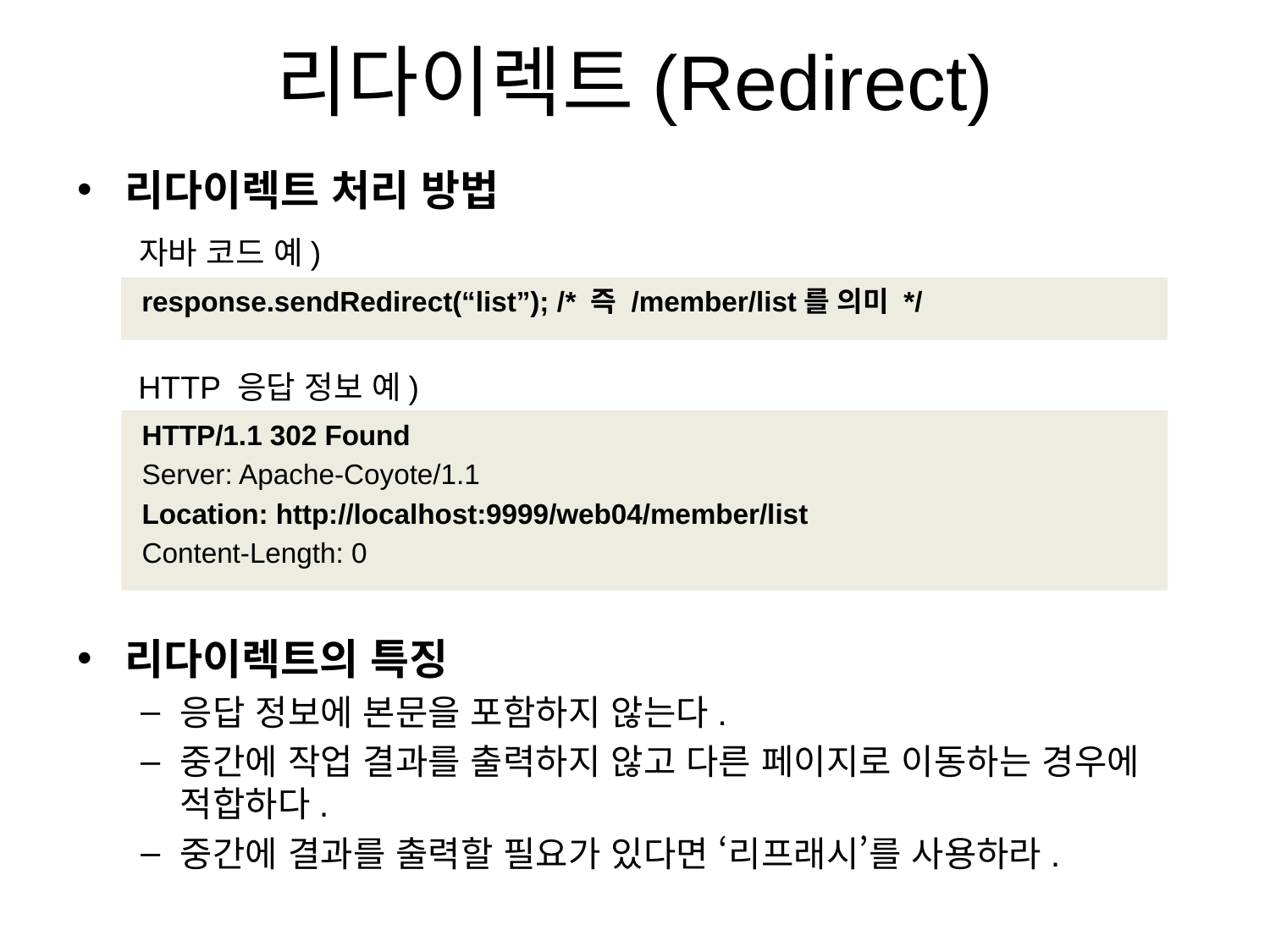

# 리다이렉트(Redirect)
리다이렉트 처리 방법
자바 코드 예)
response.sendRedirect(“list”); /* 즉 /member/list를 의미 */
HTTP 응답 정보 예)
HTTP/1.1 302 Found
Server: Apache-Coyote/1.1
Location: http://localhost:9999/web04/member/list
Content-Length: 0

리다이렉트의 특징
응답 정보에 본문을 포함하지 않는다.
중간에 작업 결과를 출력하지 않고 다른 페이지로 이동하는 경우에 적합하다.
중간에 결과를 출력할 필요가 있다면 ‘리프래시’를 사용하라.